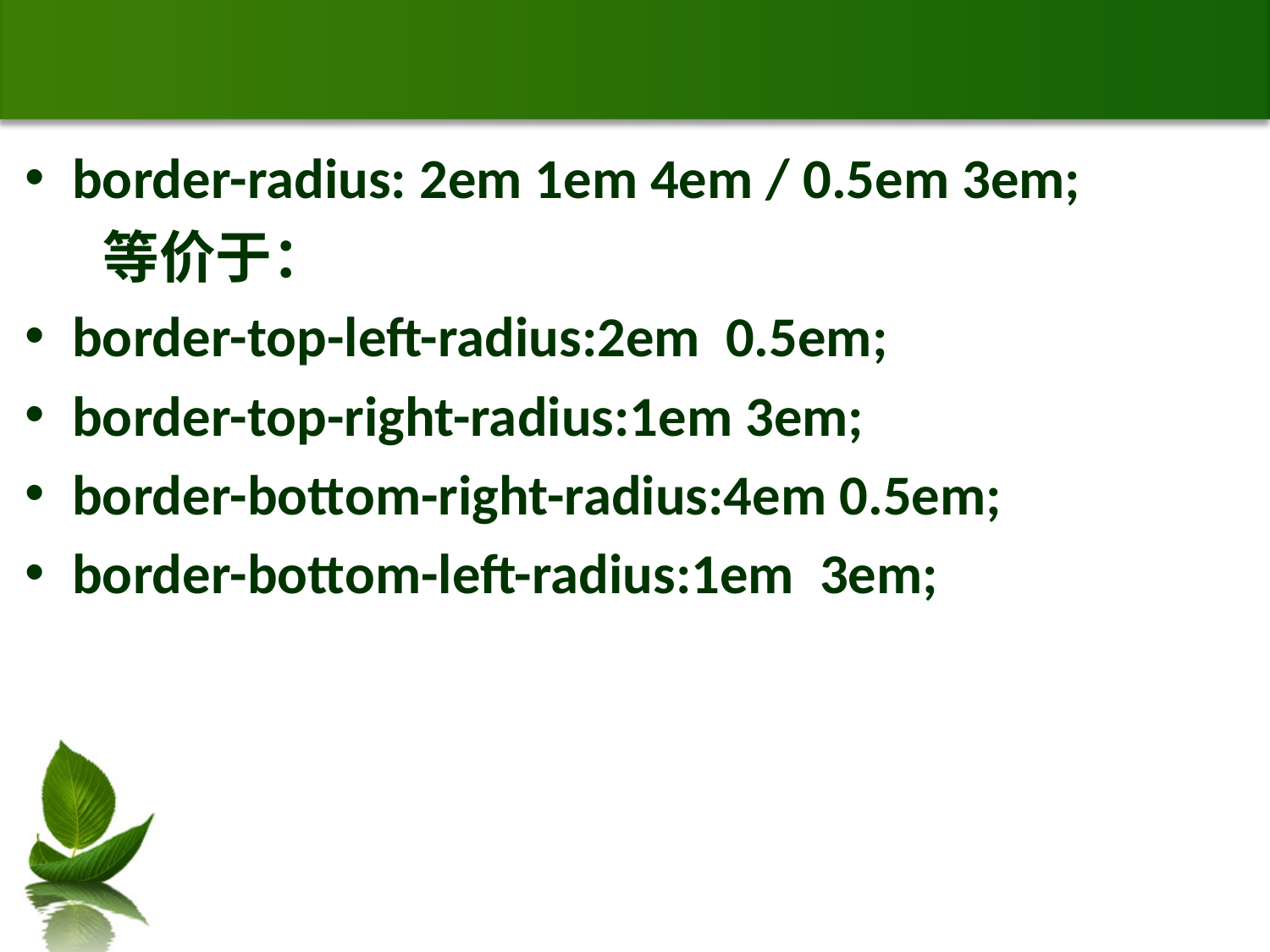

#
border-radius: 2em 1em 4em / 0.5em 3em;
     等价于：
border-top-left-radius:2em  0.5em;
border-top-right-radius:1em 3em;
border-bottom-right-radius:4em 0.5em;
border-bottom-left-radius:1em  3em;